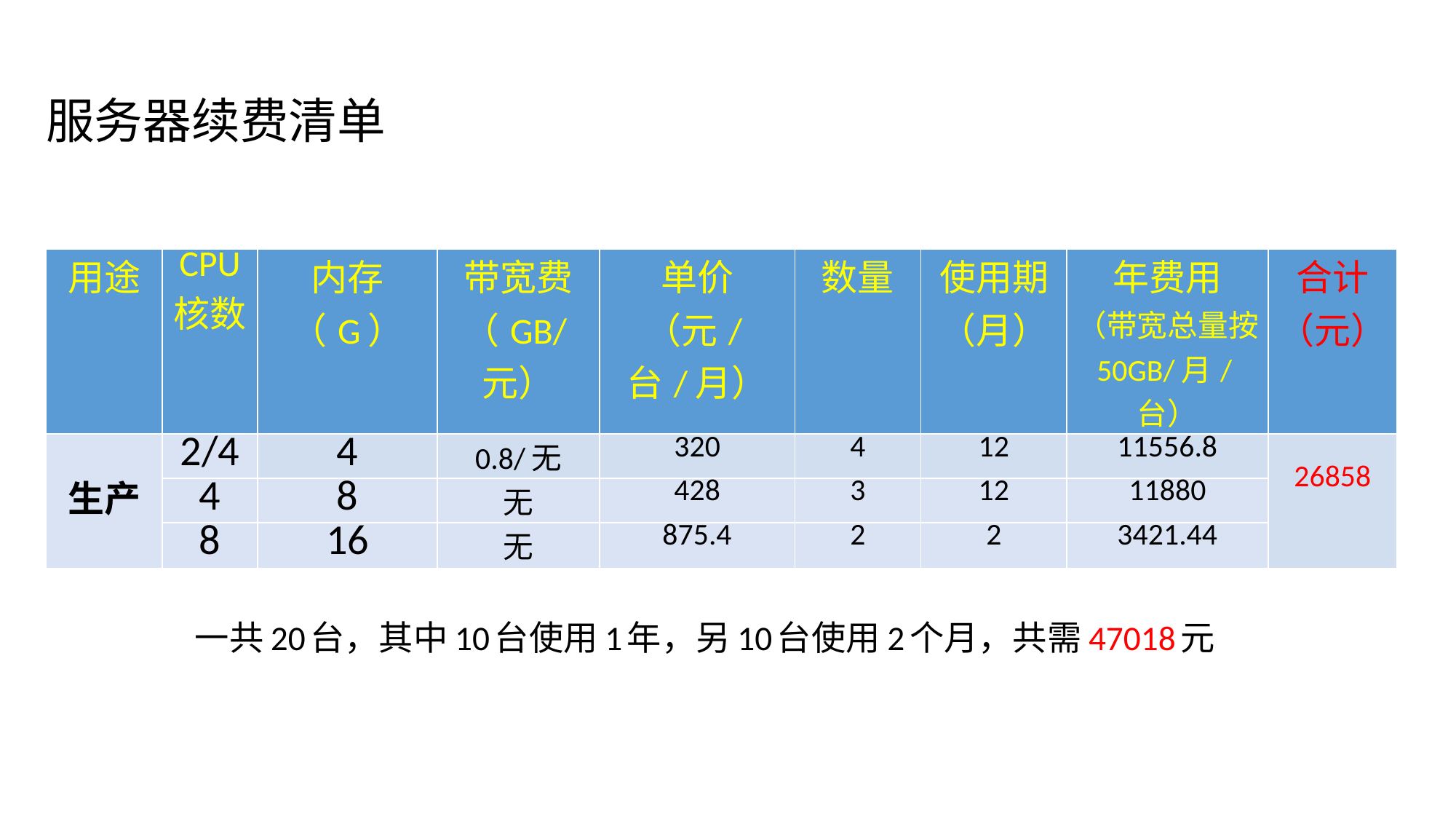

# 服务器续费清单
| 用途 | CPU 核数 | 内存（G） | 带宽费（GB/元） | 单价 （元/台/月） | 数量 | 使用期 （月） | 年费用 （带宽总量按 50GB/月/台） | 合计 （元） |
| --- | --- | --- | --- | --- | --- | --- | --- | --- |
| 生产 | 2/4 | 4 | 0.8/无 | 320 | 4 | 12 | 11556.8 | 26858 |
|  | 4 | 8 | 无 | 428 | 3 | 12 | 11880 |  |
|  | 8 | 16 | 无 | 875.4 | 2 | 2 | 3421.44 |  |
一共20台，其中10台使用1年，另10台使用2个月，共需47018元